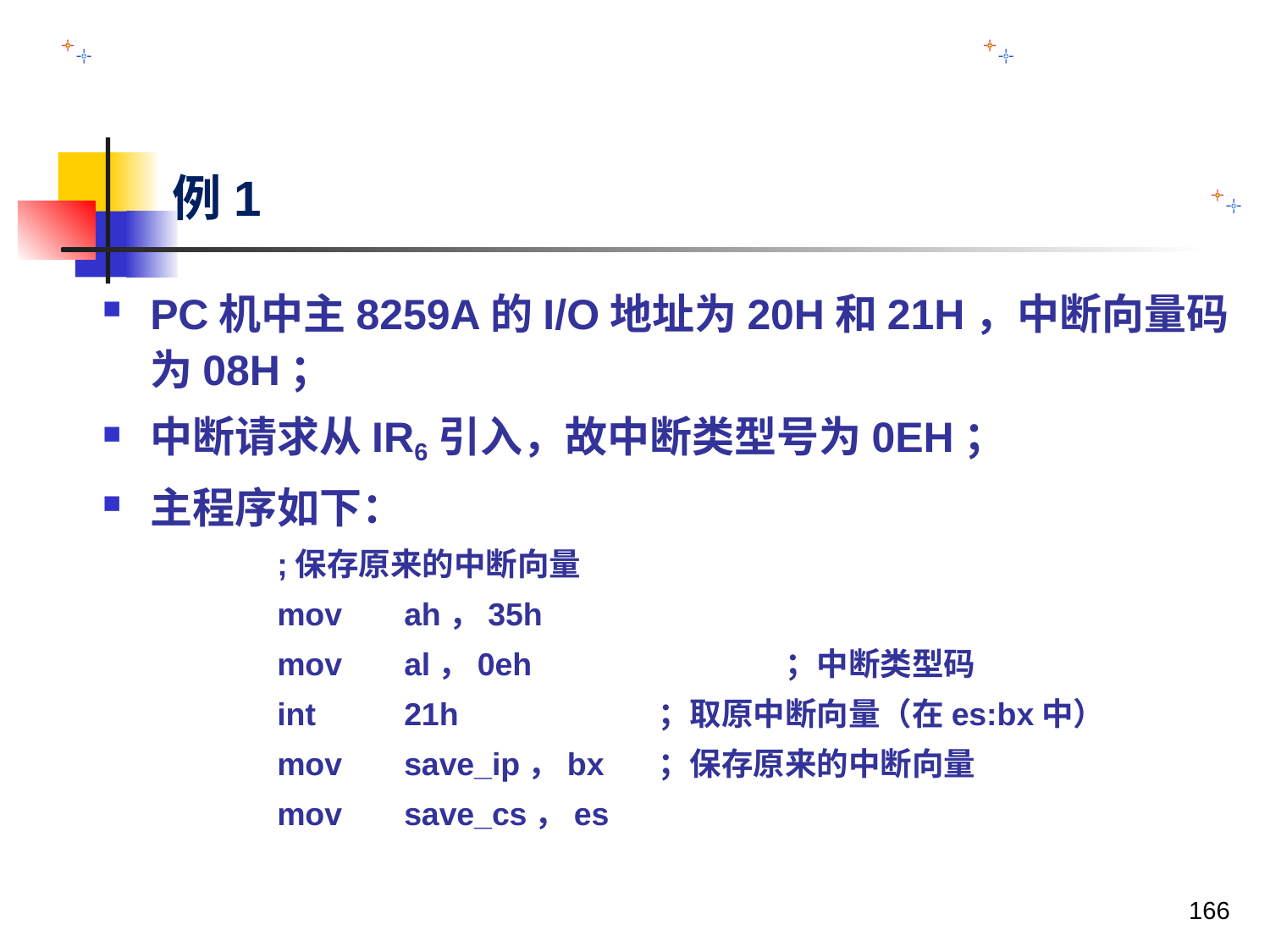

例1
PC机中主8259A的I/O地址为20H和21H，中断向量码为08H；
中断请求从IR6引入，故中断类型号为0EH；
主程序如下：
		;保存原来的中断向量
		mov	ah，35h
		mov	al，0eh		；中断类型码
		int	21h		；取原中断向量（在es:bx中）
		mov	save_ip，bx	；保存原来的中断向量
		mov	save_cs，es
166